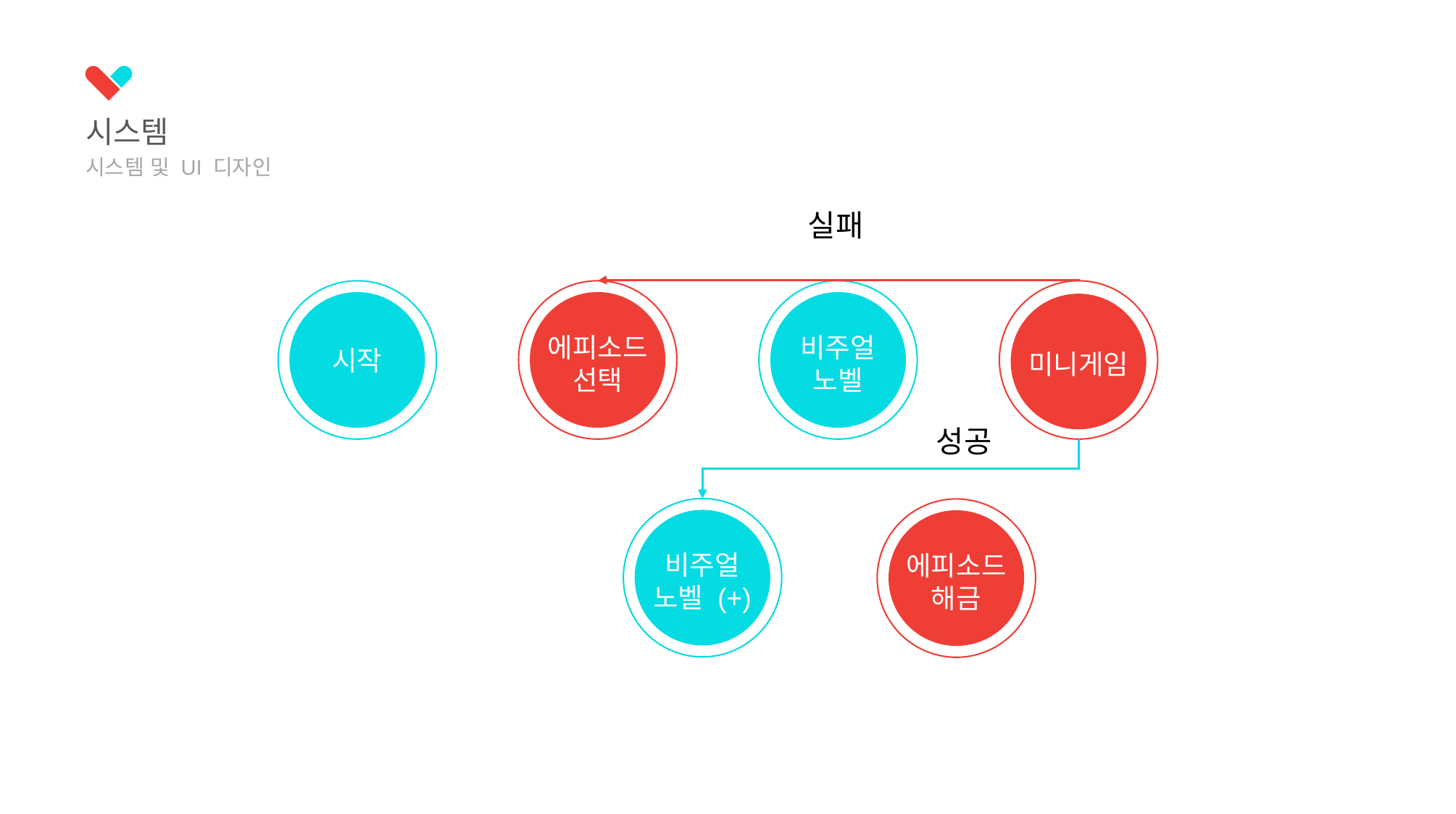

시스템
시스템 및 UI 디자인
실패

시작

에피소드
선택
비주얼
노벨
미니게임
성공

비주얼
노벨 (+)
에피소드
해금